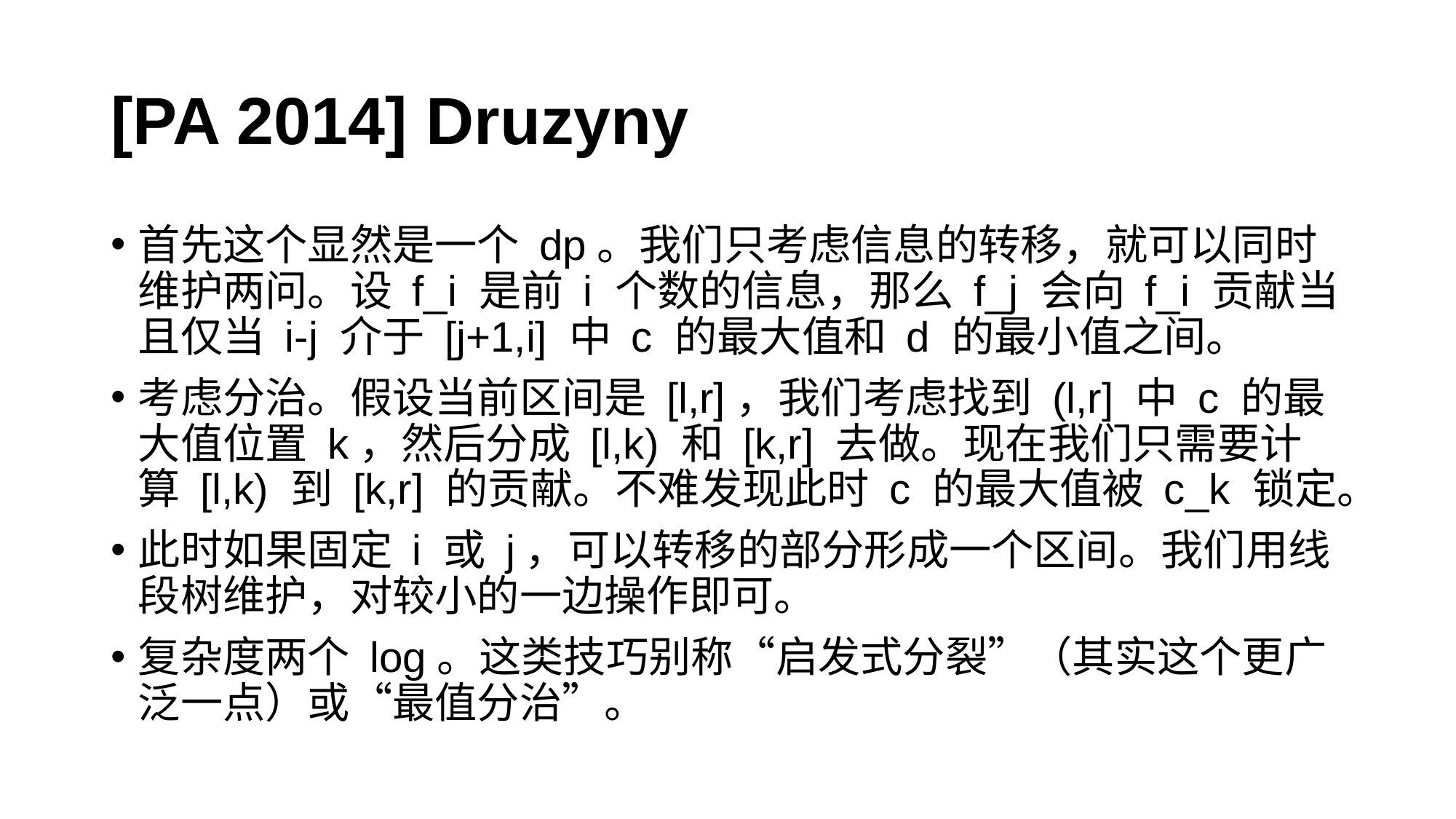

# [PA 2014] Druzyny
首先这个显然是一个 dp。我们只考虑信息的转移，就可以同时维护两问。设 f_i 是前 i 个数的信息，那么 f_j 会向 f_i 贡献当且仅当 i-j 介于 [j+1,i] 中 c 的最大值和 d 的最小值之间。
考虑分治。假设当前区间是 [l,r]，我们考虑找到 (l,r] 中 c 的最大值位置 k，然后分成 [l,k) 和 [k,r] 去做。现在我们只需要计算 [l,k) 到 [k,r] 的贡献。不难发现此时 c 的最大值被 c_k 锁定。
此时如果固定 i 或 j，可以转移的部分形成一个区间。我们用线段树维护，对较小的一边操作即可。
复杂度两个 log。这类技巧别称“启发式分裂”（其实这个更广泛一点）或“最值分治”。